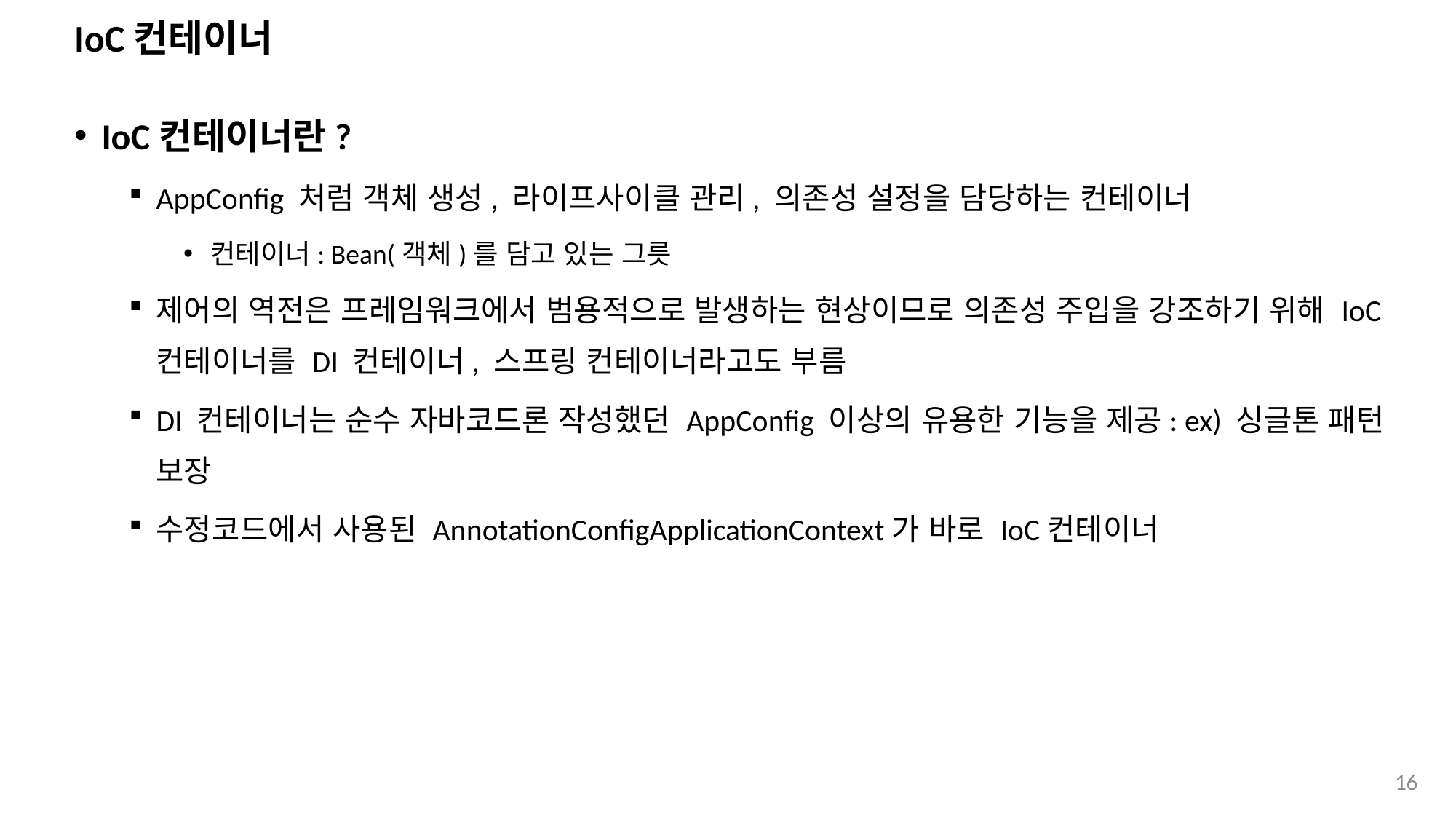

# IoC컨테이너
IoC컨테이너란?
AppConfig 처럼 객체 생성, 라이프사이클 관리, 의존성 설정을 담당하는 컨테이너
컨테이너: Bean(객체)를 담고 있는 그릇
제어의 역전은 프레임워크에서 범용적으로 발생하는 현상이므로 의존성 주입을 강조하기 위해 IoC컨테이너를 DI 컨테이너, 스프링 컨테이너라고도 부름
DI 컨테이너는 순수 자바코드론 작성했던 AppConfig 이상의 유용한 기능을 제공: ex) 싱글톤 패턴 보장
수정코드에서 사용된 AnnotationConfigApplicationContext가 바로 IoC컨테이너

16